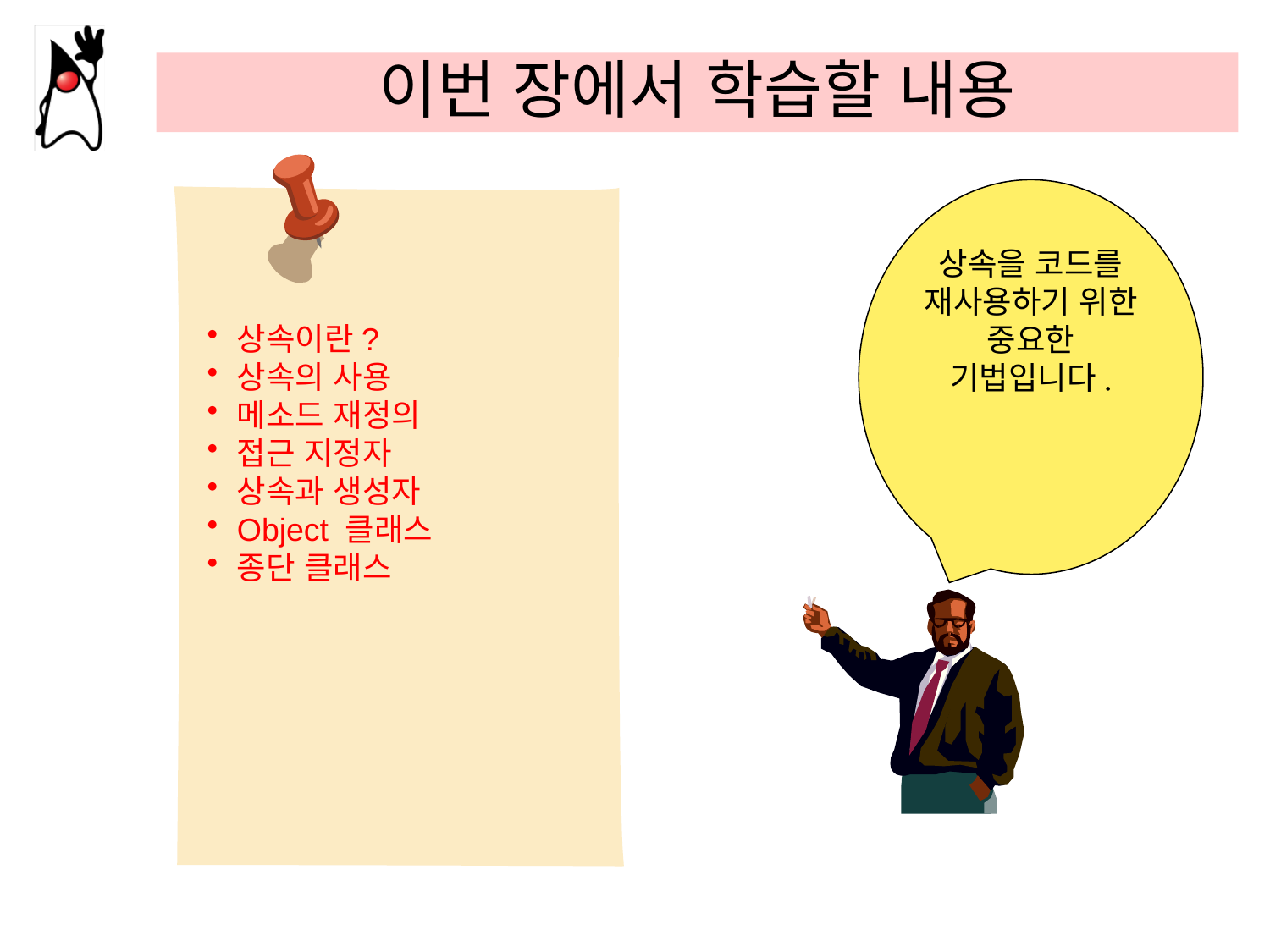

# 이번 장에서 학습할 내용

상속을 코드를 재사용하기 위한 중요한 기법입니다.

상속이란?
상속의 사용
메소드 재정의
접근 지정자
상속과 생성자
Object 클래스
종단 클래스